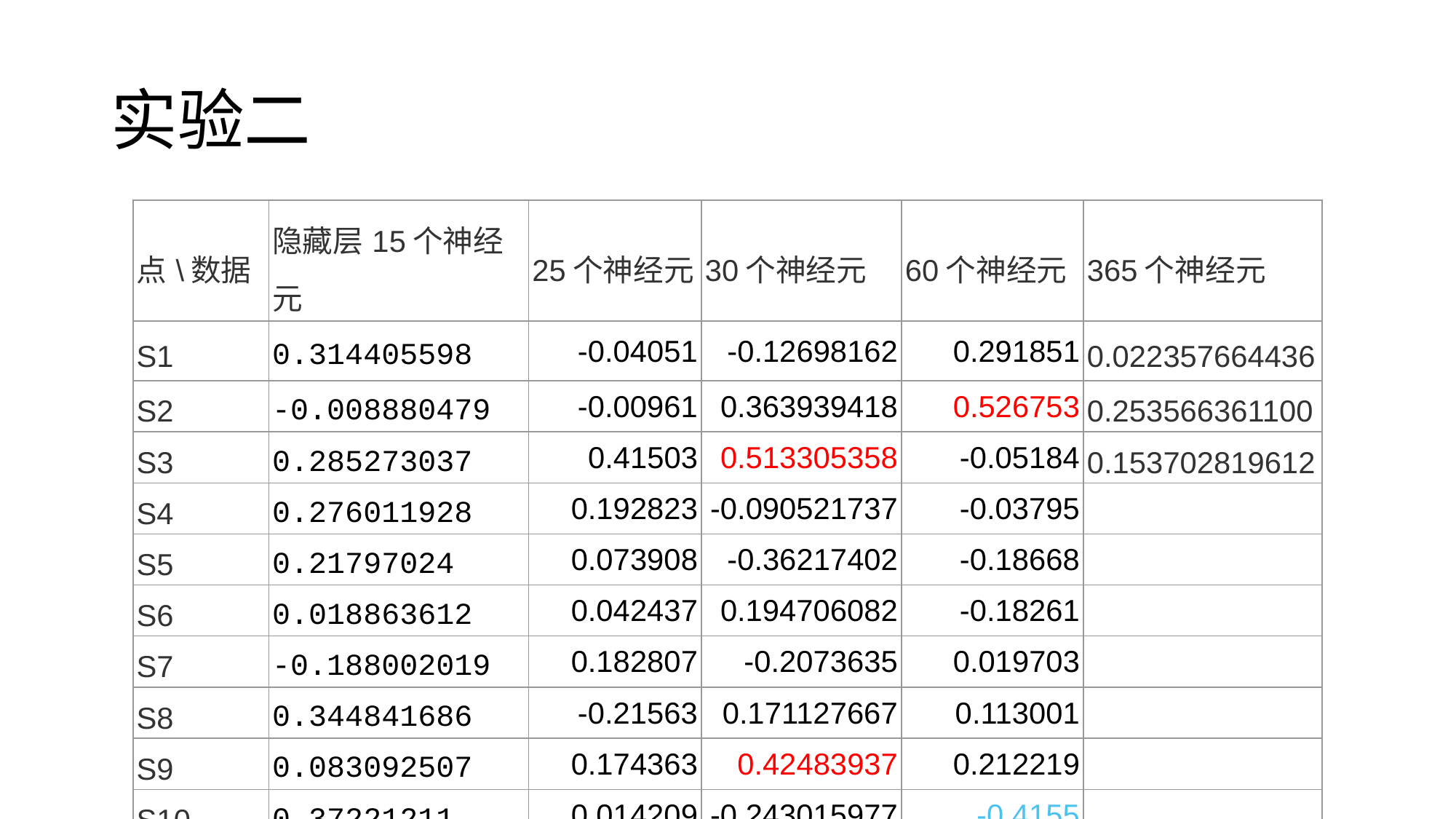

# 实验二
| 点\数据 | 隐藏层15个神经元 | 25个神经元 | 30个神经元 | 60个神经元 | 365个神经元 |
| --- | --- | --- | --- | --- | --- |
| S1 | 0.314405598 | -0.04051 | -0.12698162 | 0.291851 | 0.022357664436 |
| S2 | -0.008880479 | -0.00961 | 0.363939418 | 0.526753 | 0.253566361100 |
| S3 | 0.285273037 | 0.41503 | 0.513305358 | -0.05184 | 0.153702819612 |
| S4 | 0.276011928 | 0.192823 | -0.090521737 | -0.03795 |  |
| S5 | 0.21797024 | 0.073908 | -0.36217402 | -0.18668 |  |
| S6 | 0.018863612 | 0.042437 | 0.194706082 | -0.18261 |  |
| S7 | -0.188002019 | 0.182807 | -0.2073635 | 0.019703 |  |
| S8 | 0.344841686 | -0.21563 | 0.171127667 | 0.113001 |  |
| S9 | 0.083092507 | 0.174363 | 0.42483937 | 0.212219 |  |
| S10 | 0.37221211 | 0.014209 | -0.243015977 | -0.4155 |  |